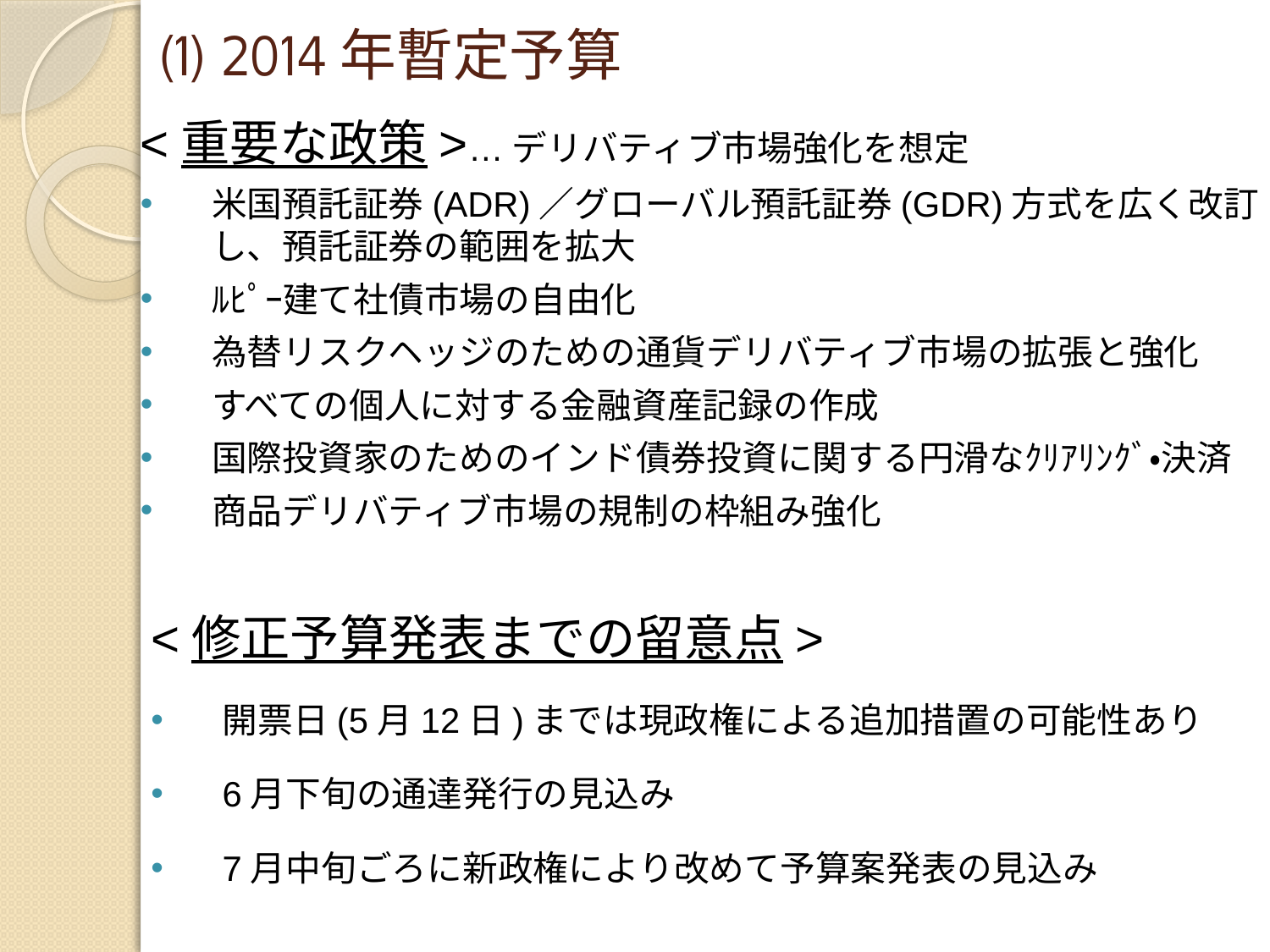

# (1) 2014年暫定予算
<重要な政策>…デリバティブ市場強化を想定
米国預託証券(ADR)／グローバル預託証券(GDR)方式を広く改訂し、預託証券の範囲を拡大
ﾙﾋﾟｰ建て社債市場の自由化
為替リスクヘッジのための通貨デリバティブ市場の拡張と強化
すべての個人に対する金融資産記録の作成
国際投資家のためのインド債券投資に関する円滑なｸﾘｱﾘﾝｸﾞ・決済
商品デリバティブ市場の規制の枠組み強化

<修正予算発表までの留意点>
開票日(5月12日)までは現政権による追加措置の可能性あり
6月下旬の通達発行の見込み
7月中旬ごろに新政権により改めて予算案発表の見込み